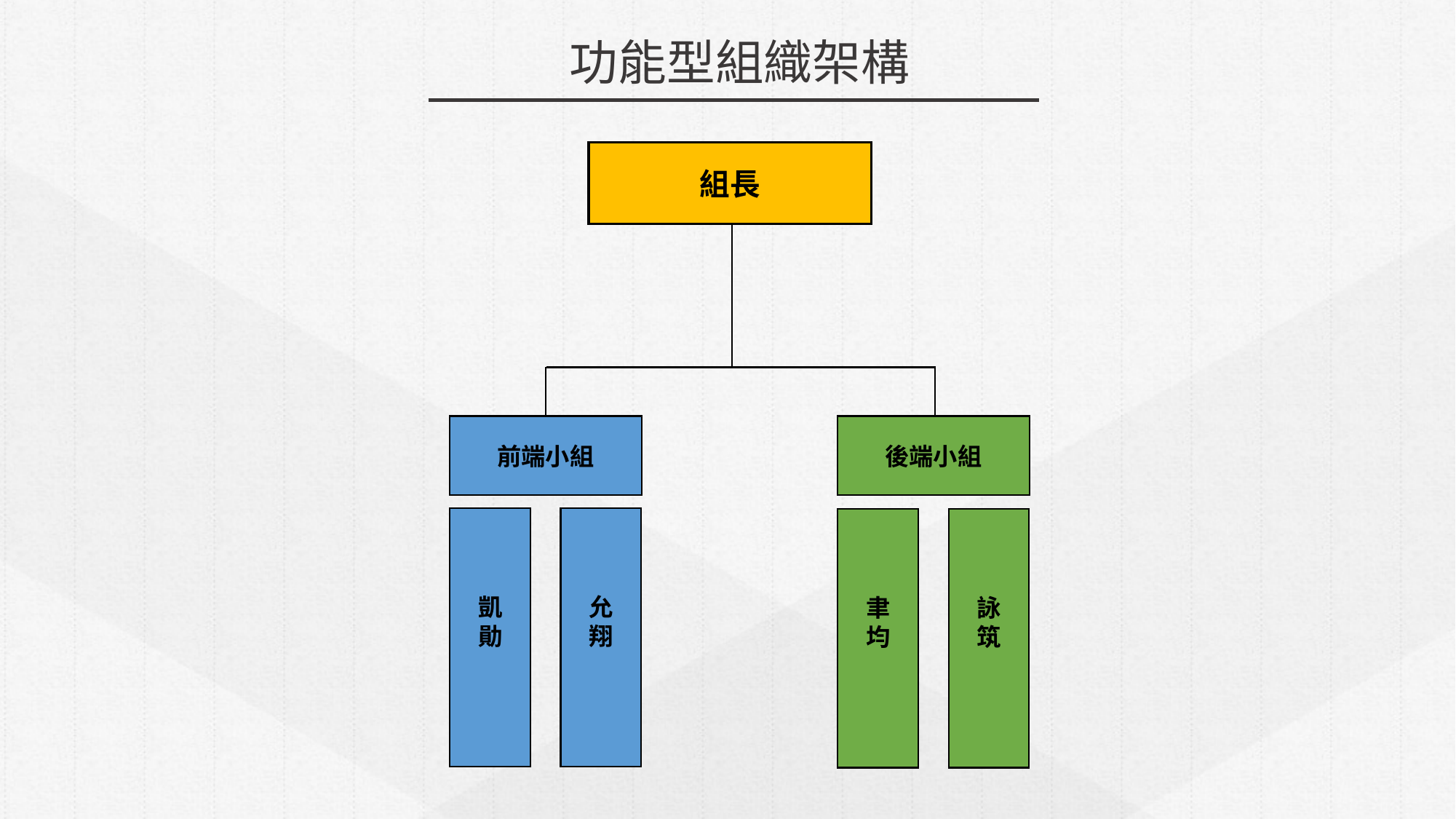

功能型組織架構

組長
前端小組
後端小組
凱
勛

允
翔

聿
均

詠
筑